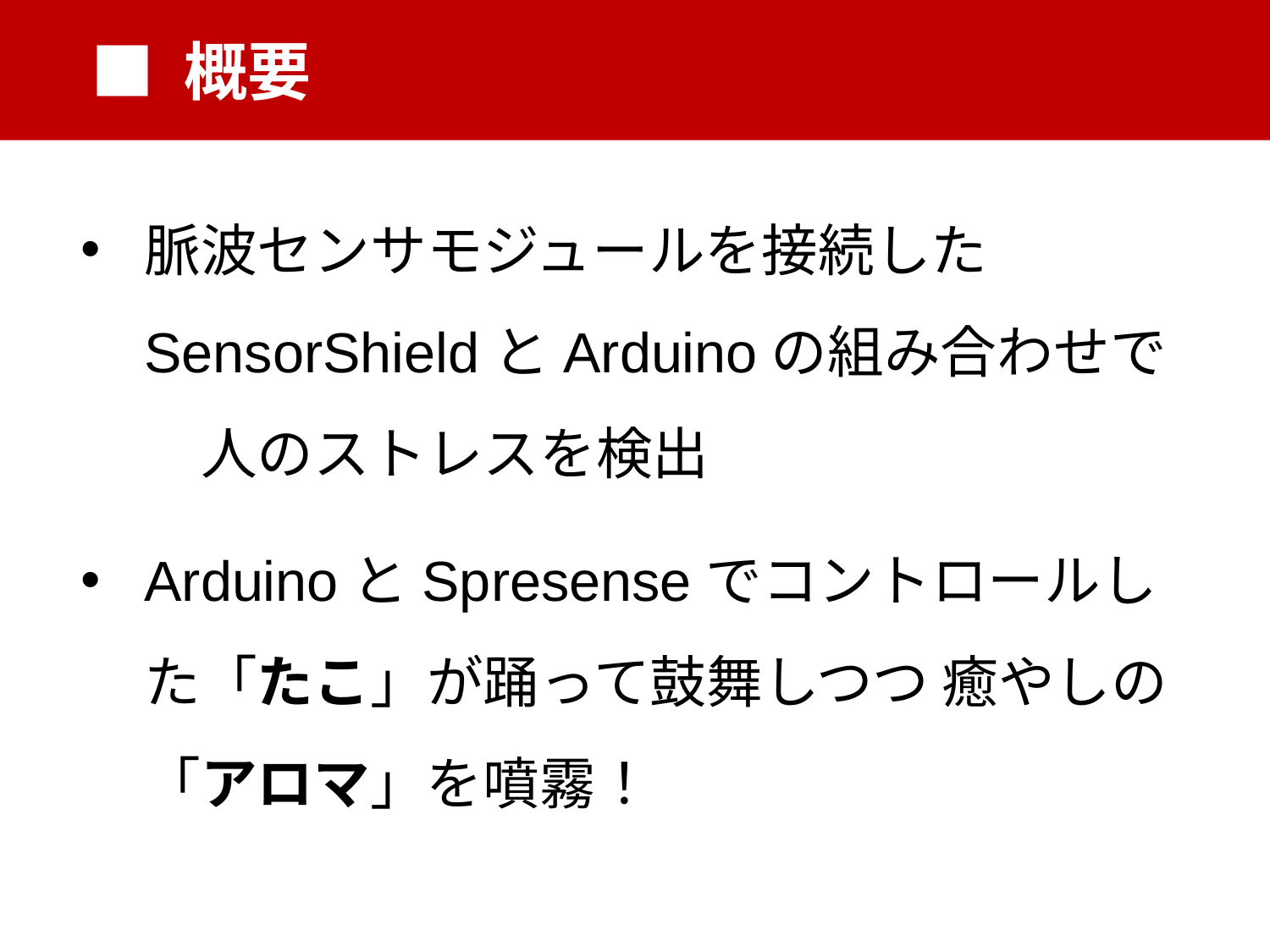

# ■ 概要
脈波センサモジュールを接続したSensorShieldとArduinoの組み合わせで　人のストレスを検出

ArduinoとSpresenseでコントロールした「たこ」が踊って鼓舞しつつ 癒やしの「アロマ」を噴霧！